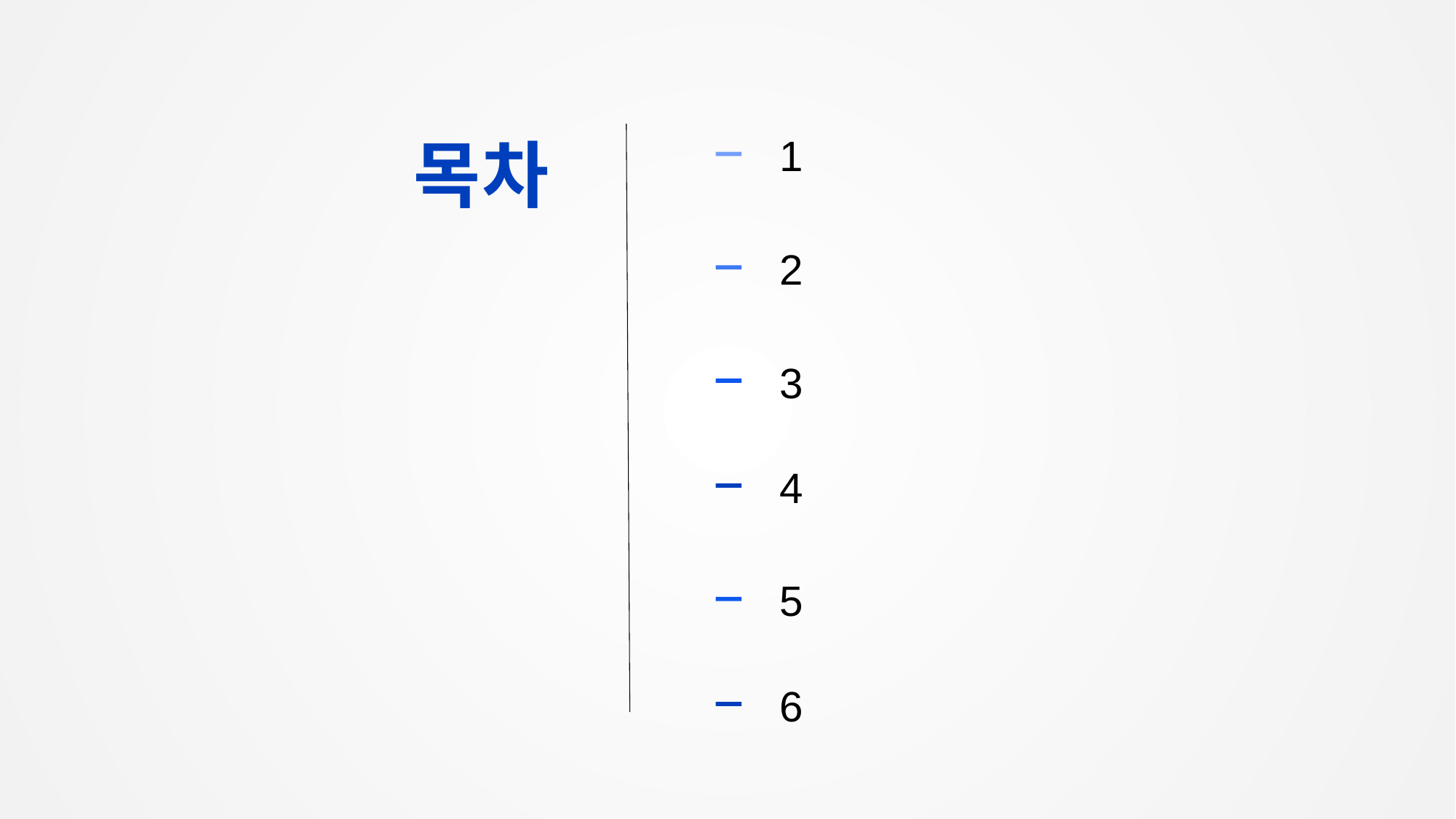

1
목차

2

3

4

5

6